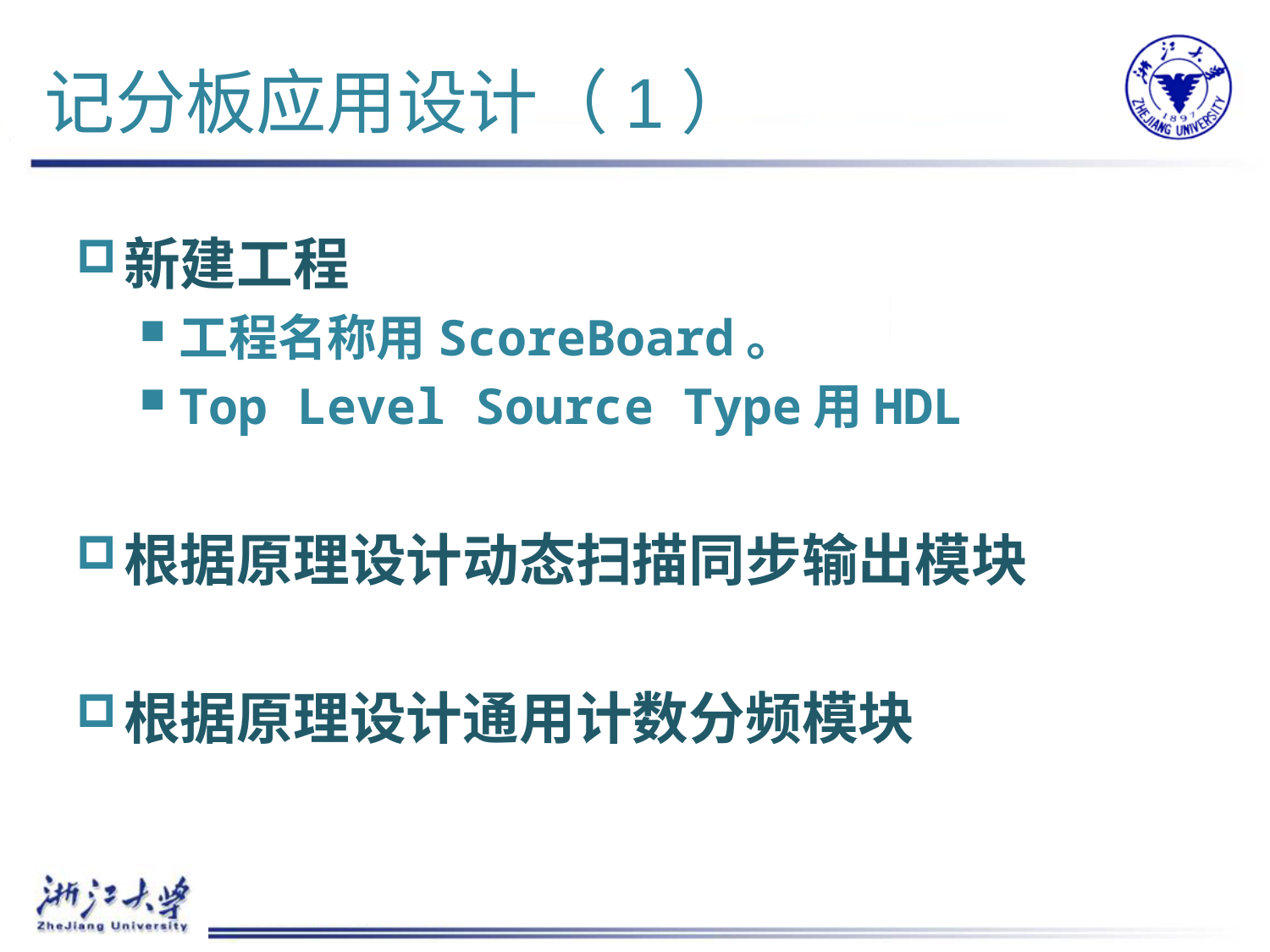

# 记分板应用设计（1）
新建工程
工程名称用ScoreBoard。
Top Level Source Type用HDL

根据原理设计动态扫描同步输出模块

根据原理设计通用计数分频模块